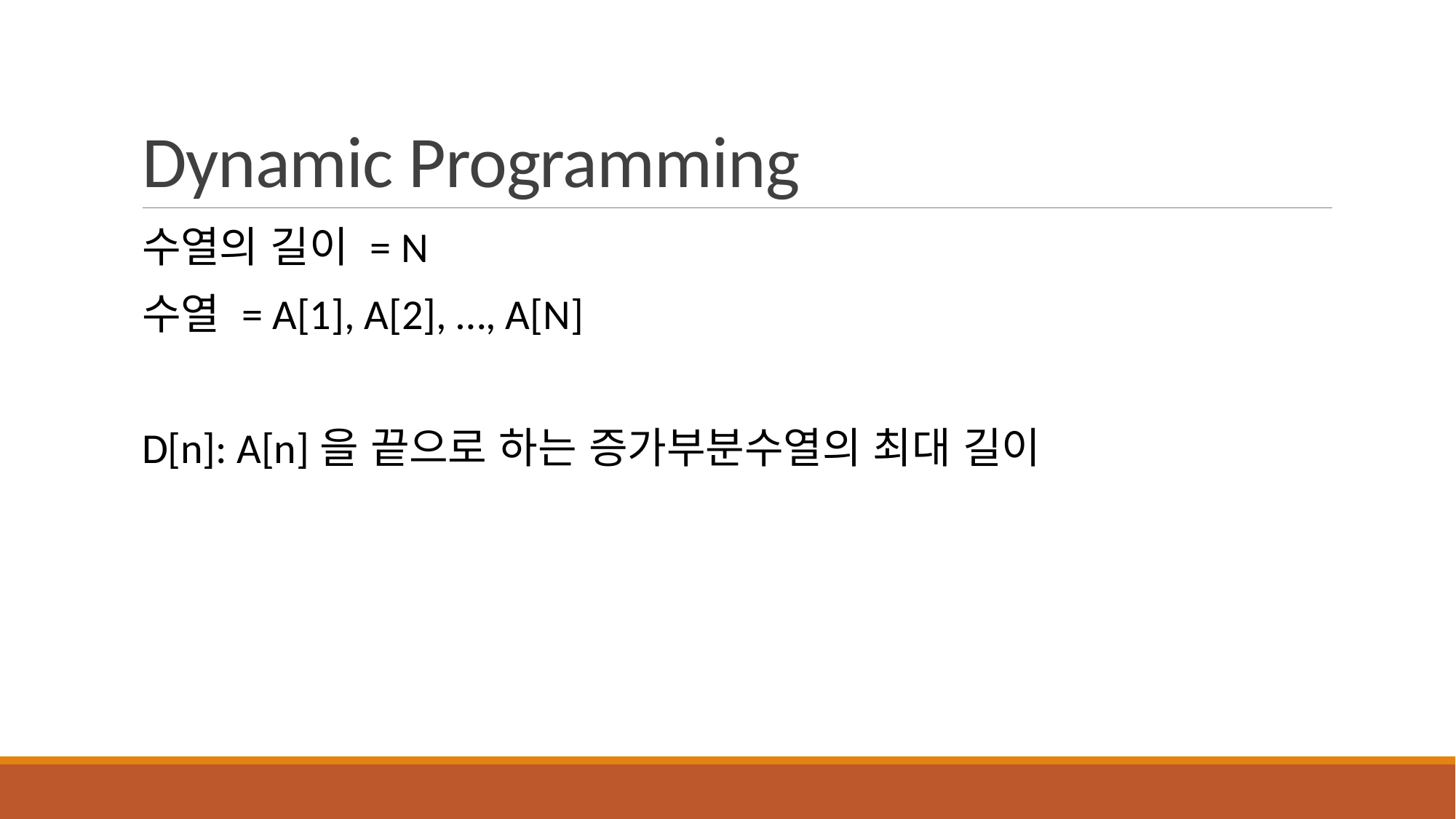

# Dynamic Programming
수열의 길이 = N
수열 = A[1], A[2], …, A[N]

D[n]: A[n]을 끝으로 하는 증가부분수열의 최대 길이